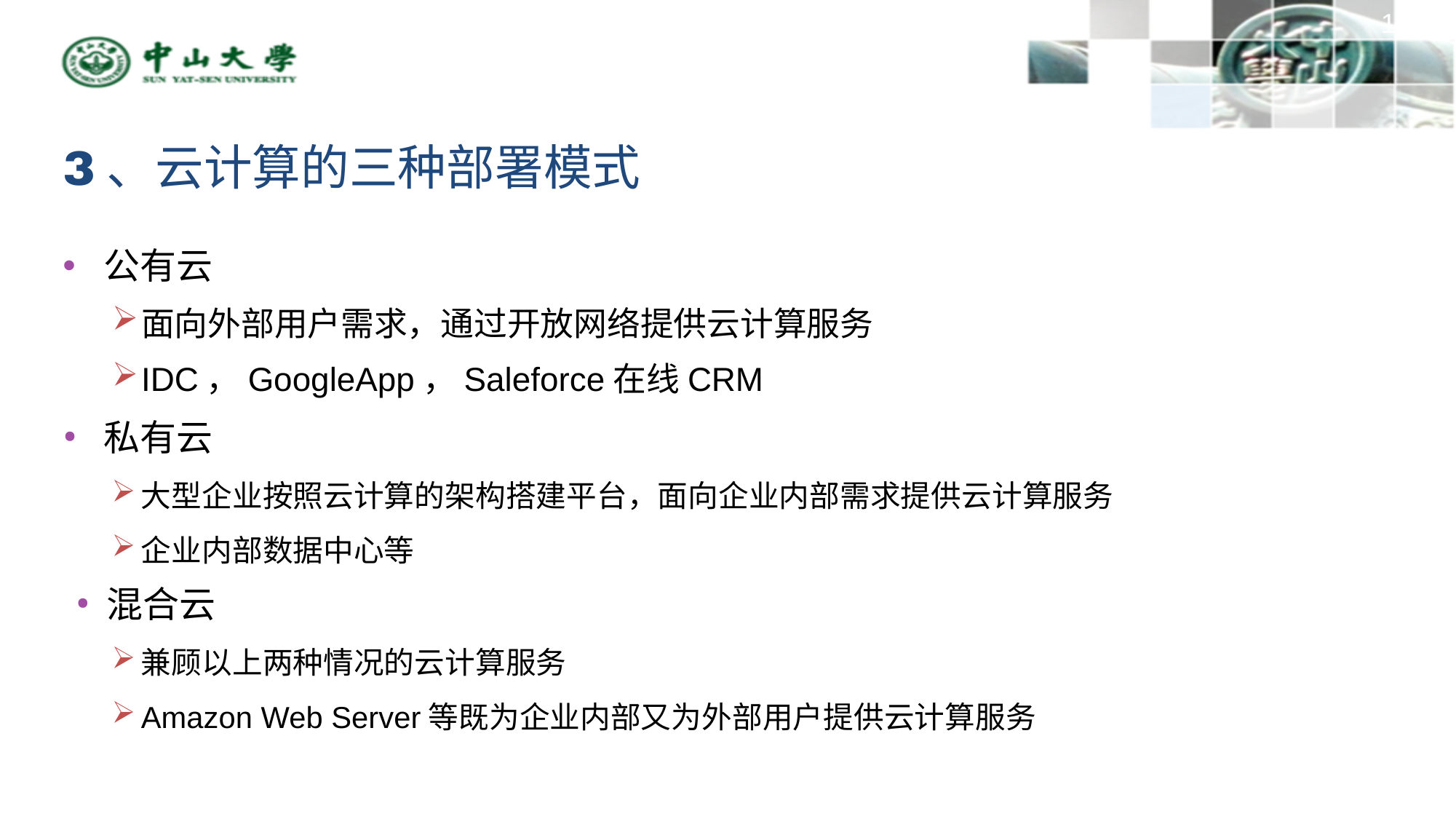

12

# 3、云计算的三种部署模式

公有云
面向外部用户需求，通过开放网络提供云计算服务
IDC，GoogleApp，Saleforce在线CRM
私有云
大型企业按照云计算的架构搭建平台，面向企业内部需求提供云计算服务
企业内部数据中心等
混合云
兼顾以上两种情况的云计算服务
Amazon Web Server等既为企业内部又为外部用户提供云计算服务